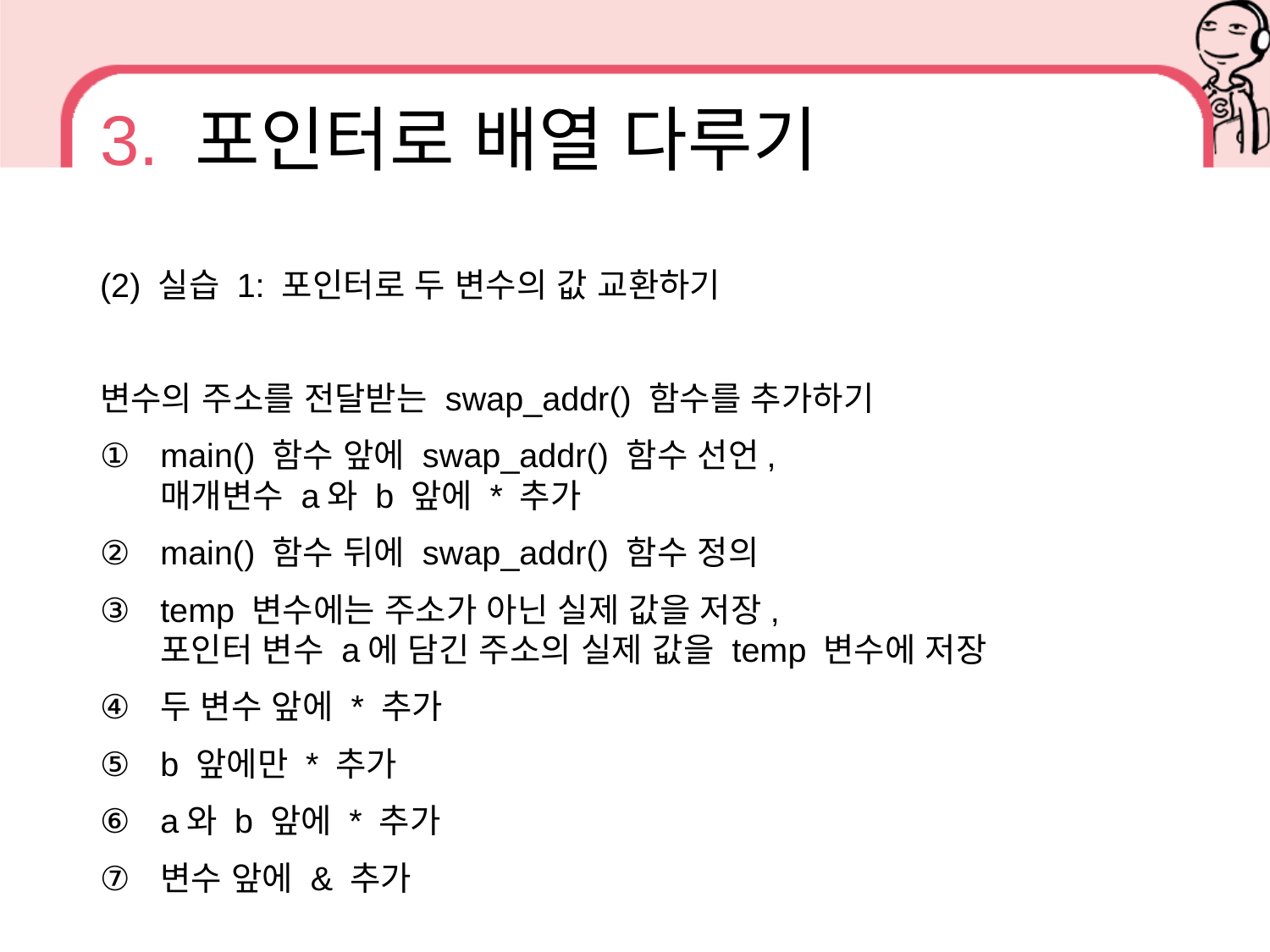

# 3. 포인터로 배열 다루기
(2) 실습 1: 포인터로 두 변수의 값 교환하기

변수의 주소를 전달받는 swap_addr() 함수를 추가하기
main() 함수 앞에 swap_addr() 함수 선언,
매개변수 a와 b 앞에 * 추가
main() 함수 뒤에 swap_addr() 함수 정의
temp 변수에는 주소가 아닌 실제 값을 저장,
포인터 변수 a에 담긴 주소의 실제 값을 temp 변수에 저장
두 변수 앞에 * 추가
b 앞에만 * 추가
a와 b 앞에 * 추가
변수 앞에 & 추가